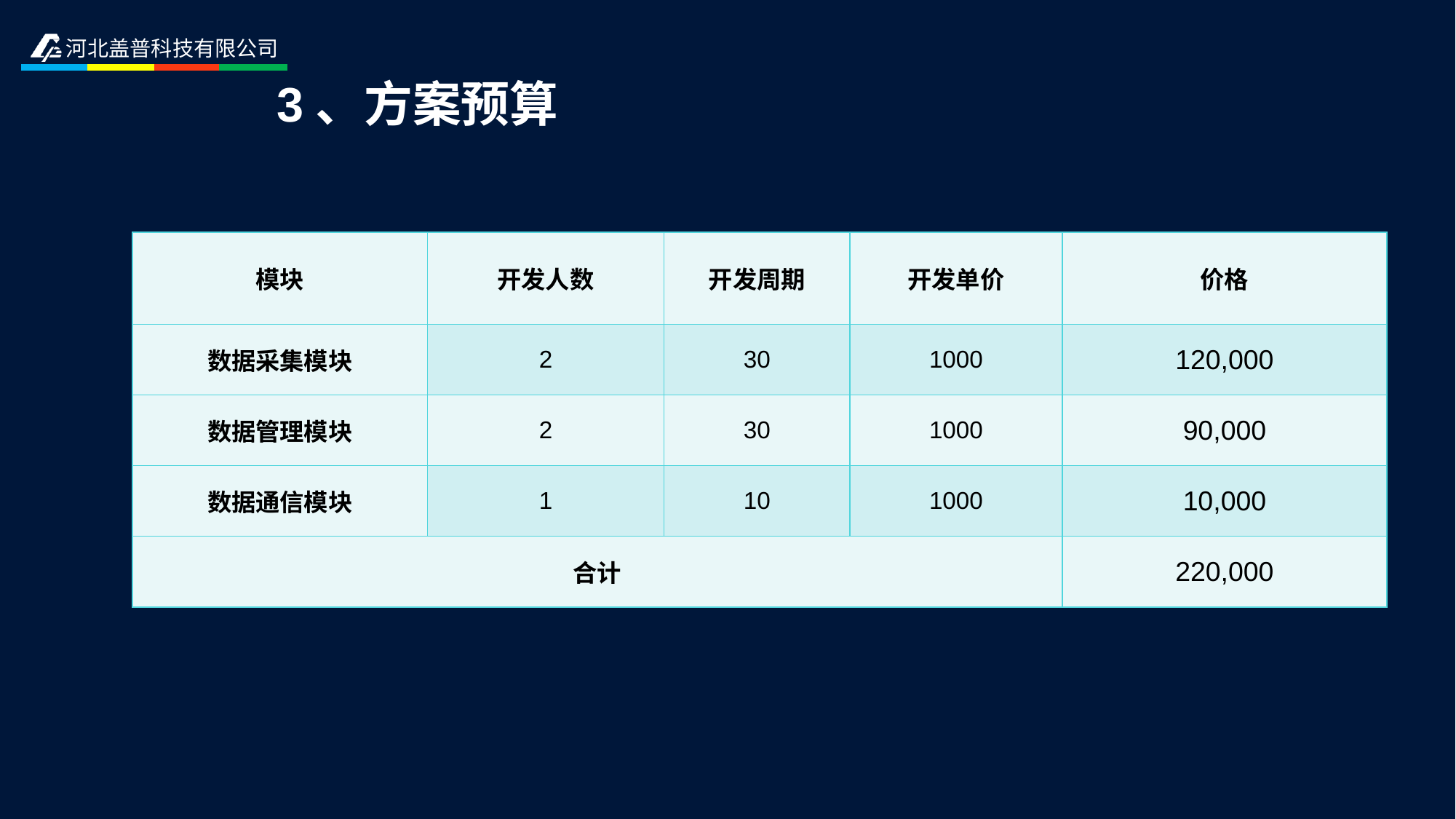

18
3、方案预算
| 模块 | 开发人数 | 开发周期 | 开发单价 | 价格 |
| --- | --- | --- | --- | --- |
| 数据采集模块 | 2 | 30 | 1000 | 120,000 |
| 数据管理模块 | 2 | 30 | 1000 | 90,000 |
| 数据通信模块 | 1 | 10 | 1000 | 10,000 |
| 合计 |  |  |  | 220,000 |